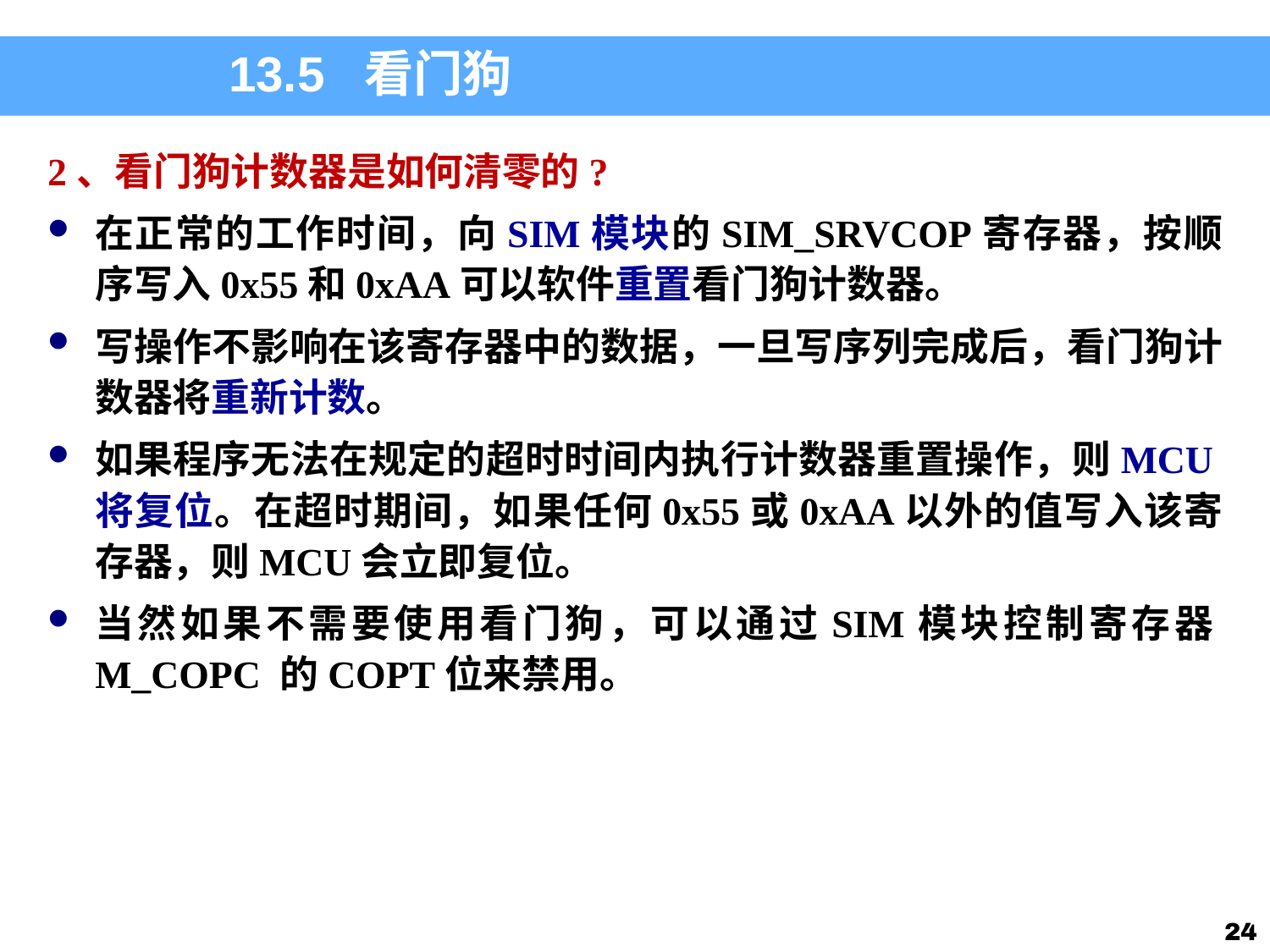

13.5  看门狗
2、看门狗计数器是如何清零的?
在正常的工作时间，向SIM模块的SIM_SRVCOP寄存器，按顺序写入0x55和0xAA可以软件重置看门狗计数器。
写操作不影响在该寄存器中的数据，一旦写序列完成后，看门狗计数器将重新计数。
如果程序无法在规定的超时时间内执行计数器重置操作，则MCU将复位。在超时期间，如果任何0x55或0xAA以外的值写入该寄存器，则MCU会立即复位。
当然如果不需要使用看门狗，可以通过SIM模块控制寄存器M_COPC 的COPT位来禁用。
24